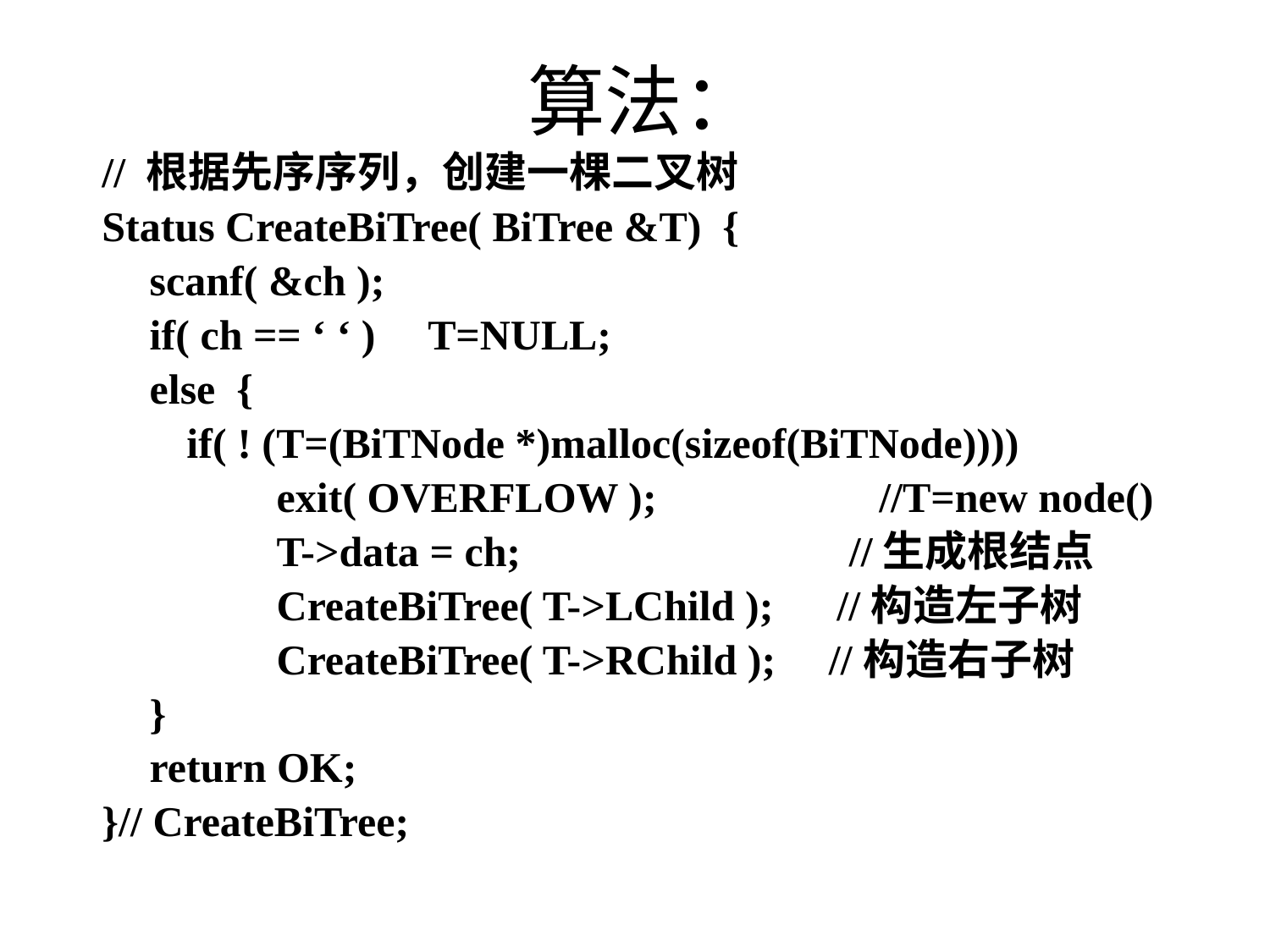

# 算法：
// 根据先序序列，创建一棵二叉树
Status CreateBiTree( BiTree &T)  {
	scanf( &ch );
	if( ch == ‘ ‘ )     T=NULL;
	else  {
        if( ! (T=(BiTNode *)malloc(sizeof(BiTNode))))
		exit( OVERFLOW );                     //T=new node()
		T->data = ch;                               //生成根结点
		CreateBiTree( T->LChild );      //构造左子树
		CreateBiTree( T->RChild );     //构造右子树
	}
	return OK;
}// CreateBiTree;